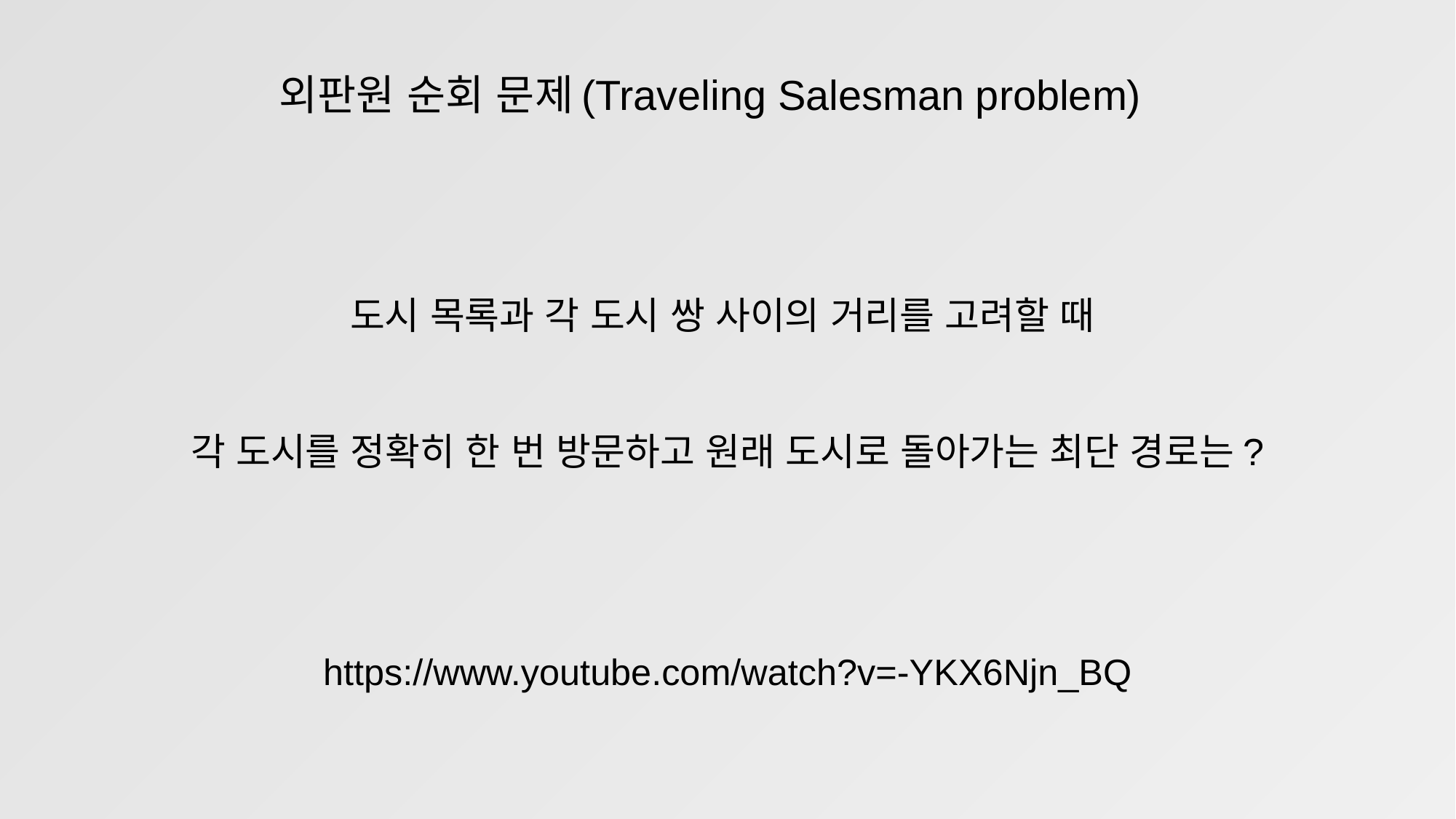

외판원 순회 문제(Traveling Salesman problem)
도시 목록과 각 도시 쌍 사이의 거리를 고려할 때

각 도시를 정확히 한 번 방문하고 원래 도시로 돌아가는 최단 경로는?

https://www.youtube.com/watch?v=-YKX6Njn_BQ